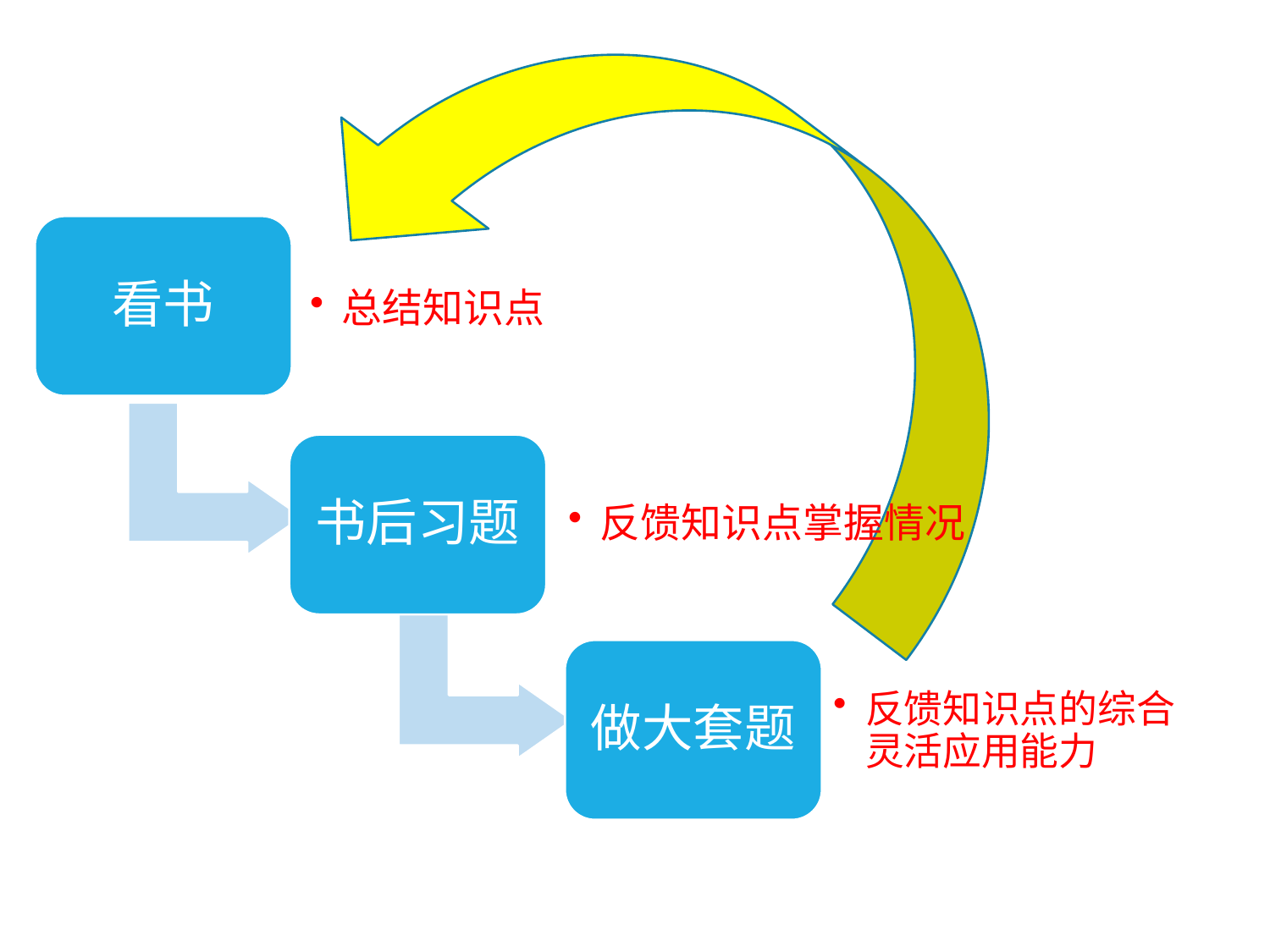

看书
总结知识点

书后习题
反馈知识点掌握情况

做大套题
反馈知识点的综合灵活应用能力